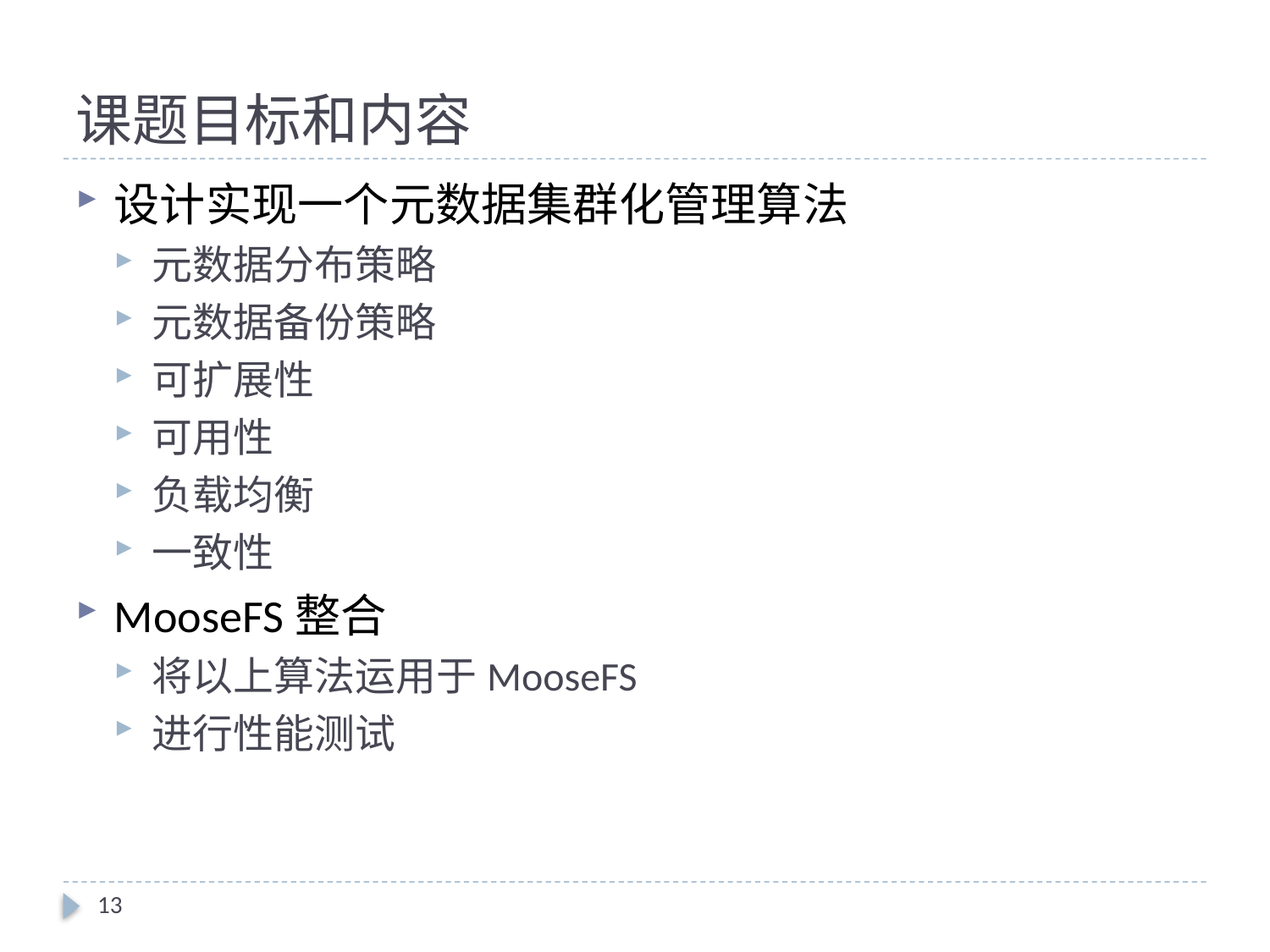

# 课题目标和内容
设计实现一个元数据集群化管理算法
元数据分布策略
元数据备份策略
可扩展性
可用性
负载均衡
一致性
MooseFS整合
将以上算法运用于MooseFS
进行性能测试

13